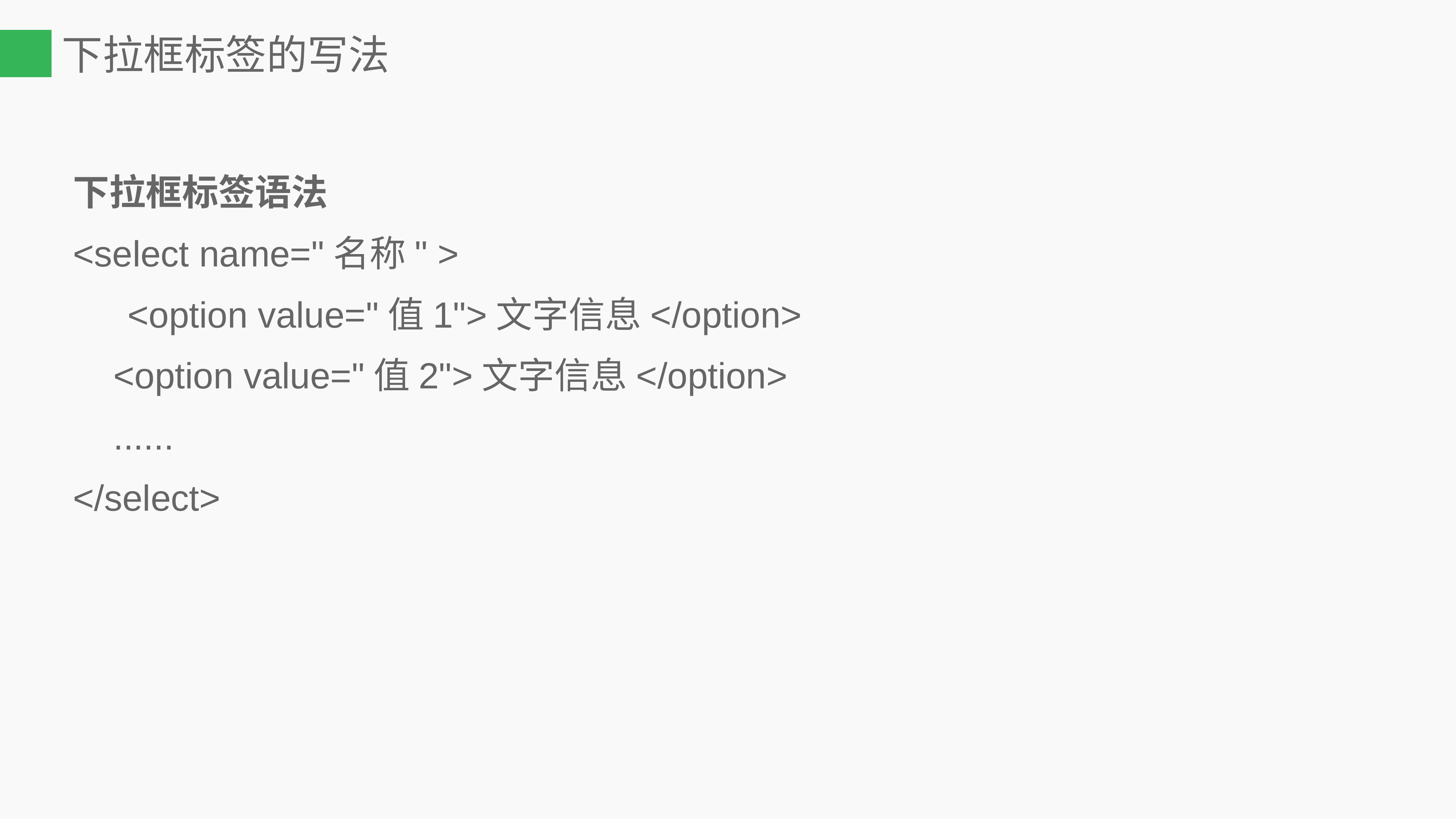

# 下拉框标签的写法
下拉框标签语法
<select name="名称" >
	<option value="值1">文字信息</option>
    <option value="值2">文字信息</option>
    ......
</select>